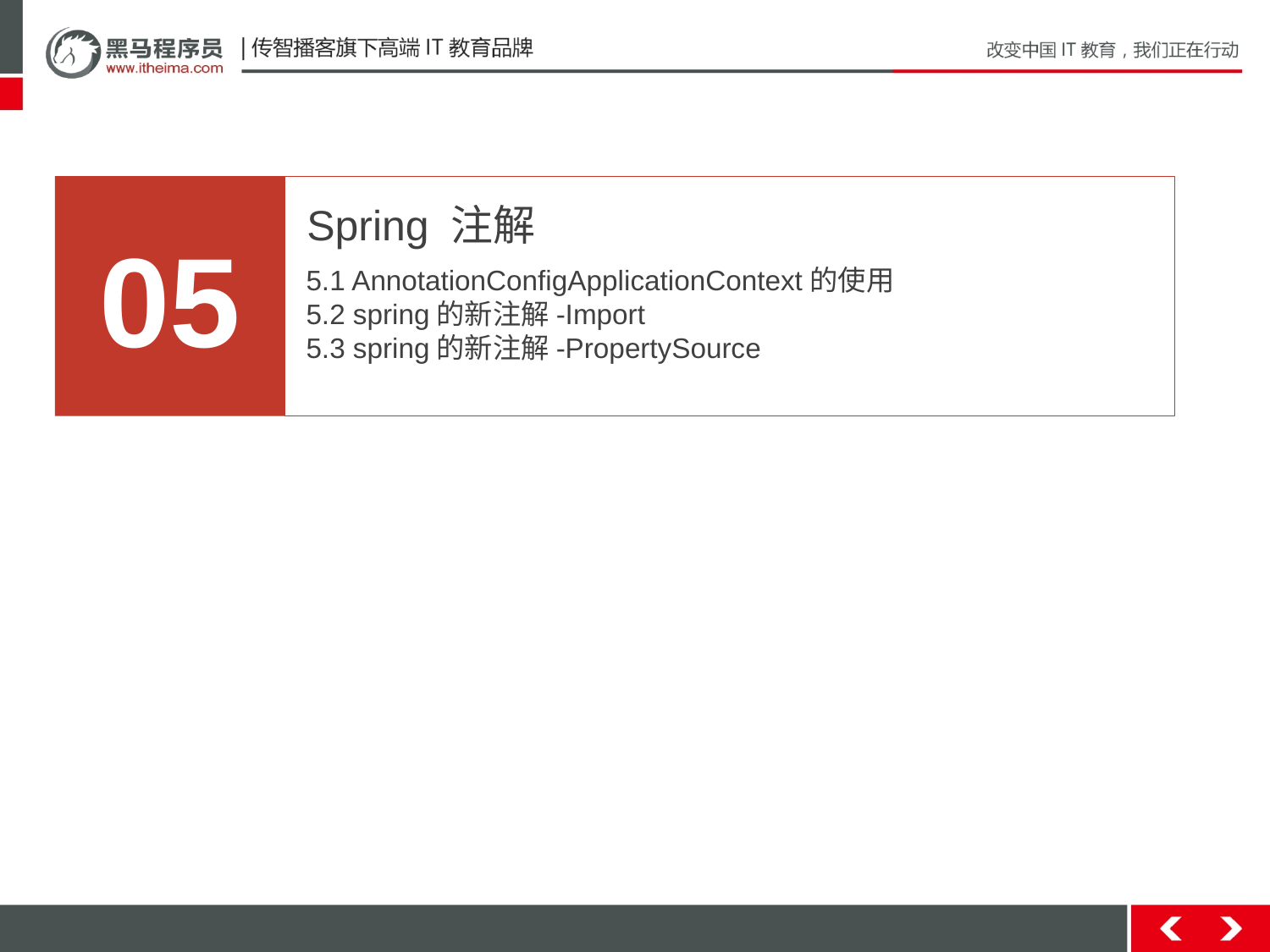

05

Spring 注解
5.1 AnnotationConfigApplicationContext的使用
5.2 spring的新注解-Import
5.3 spring的新注解-PropertySource